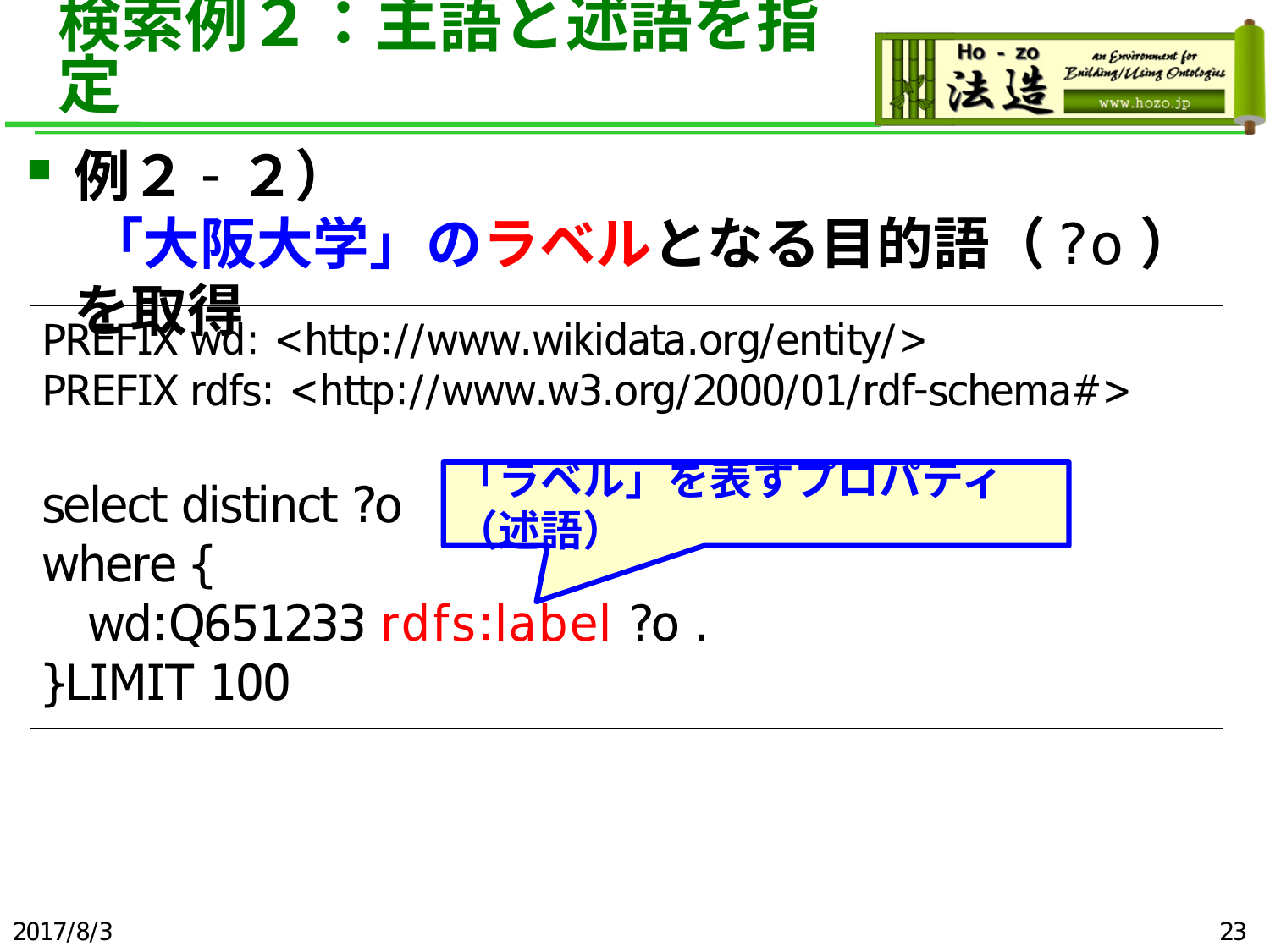

# 検索例２：主語と述語を指定
例２-２）
 「大阪大学」のラベルとなる目的語（?o）を取得

PREFIX wd: <http://www.wikidata.org/entity/>
PREFIX rdfs: <http://www.w3.org/2000/01/rdf-schema#>

select distinct ?o
where {
   wd:Q651233 rdfs:label ?o .
}LIMIT 100
「ラベル」を表すプロパティ（述語）
2017/8/3
23